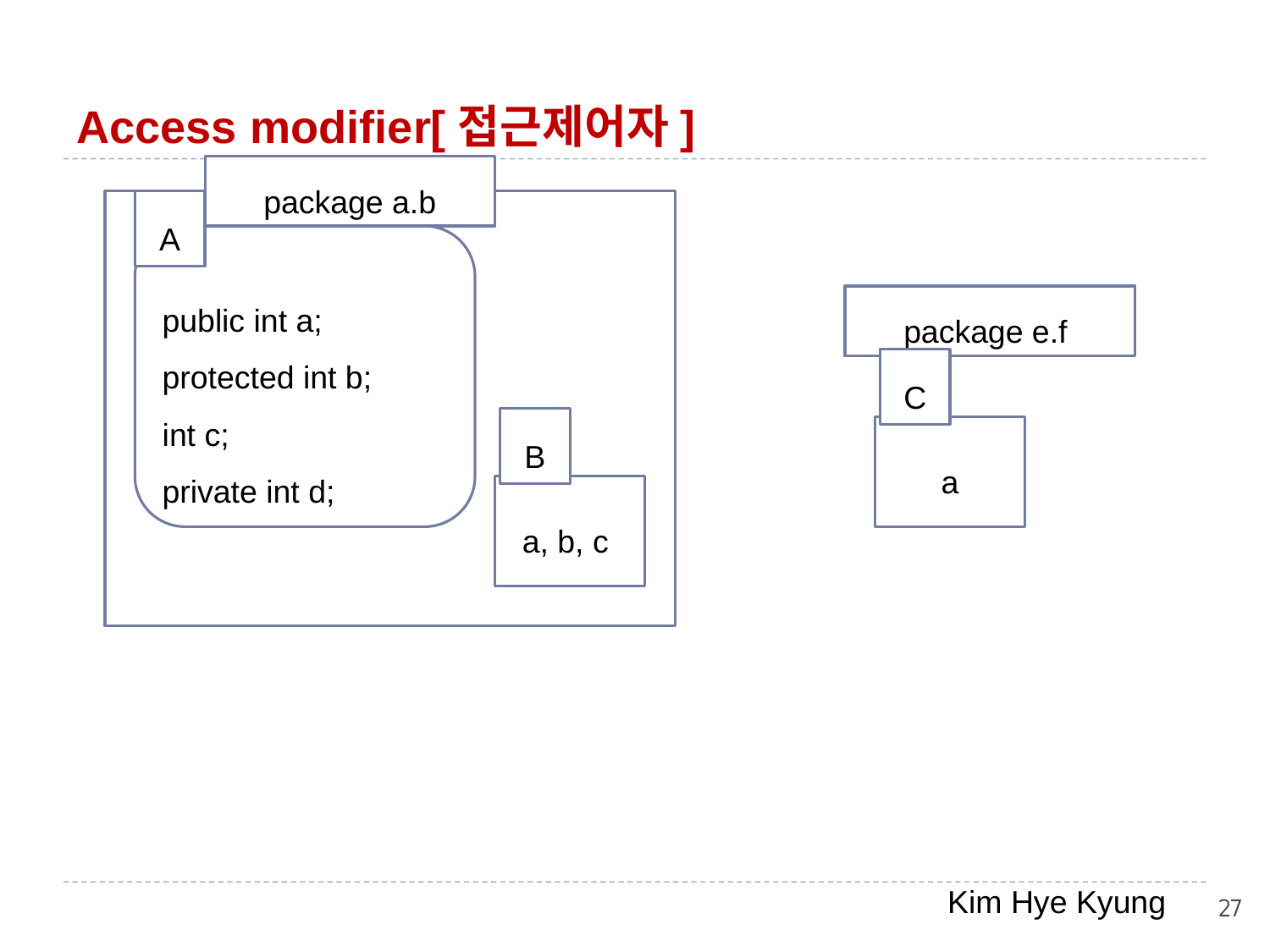

# Access modifier[접근제어자]
package a.b

A

public int a;
protected int b;
int c;
private int d;
package e.f
C
B
a
a, b, c
27